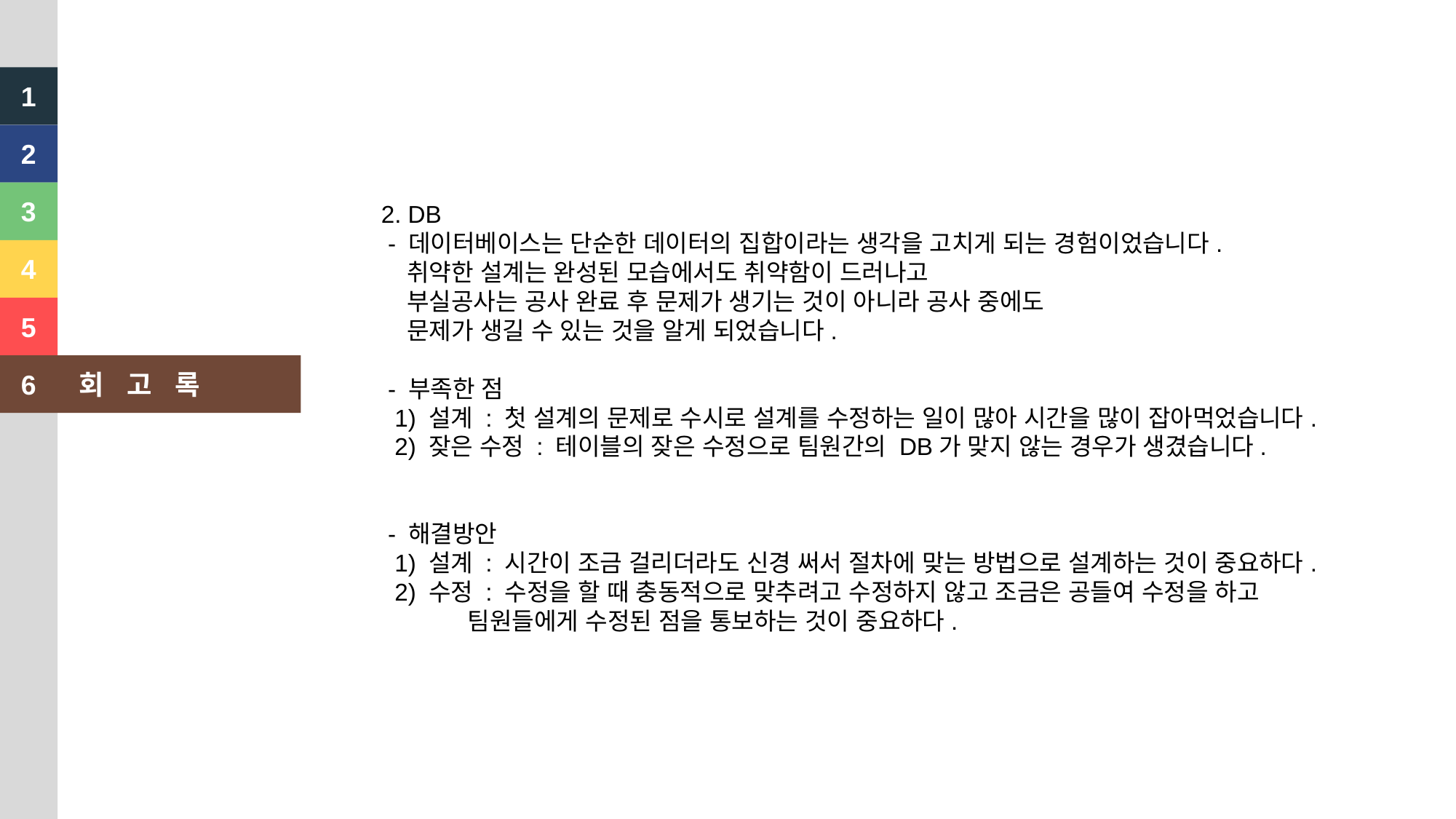

1

2

2. DB
 - 데이터베이스는 단순한 데이터의 집합이라는 생각을 고치게 되는 경험이었습니다.
   취약한 설계는 완성된 모습에서도 취약함이 드러나고
   부실공사는 공사 완료 후 문제가 생기는 것이 아니라 공사 중에도
   문제가 생길 수 있는 것을 알게 되었습니다.

 - 부족한 점
  1) 설계 : 첫 설계의 문제로 수시로 설계를 수정하는 일이 많아 시간을 많이 잡아먹었습니다.
  2) 잦은 수정 : 테이블의 잦은 수정으로 팀원간의 DB가 맞지 않는 경우가 생겼습니다.

 - 해결방안
  1) 설계 : 시간이 조금 걸리더라도 신경 써서 절차에 맞는 방법으로 설계하는 것이 중요하다.
  2) 수정 : 수정을 할 때 충동적으로 맞추려고 수정하지 않고 조금은 공들여 수정을 하고
            팀원들에게 수정된 점을 통보하는 것이 중요하다.

3

4

5

6
회   고   록